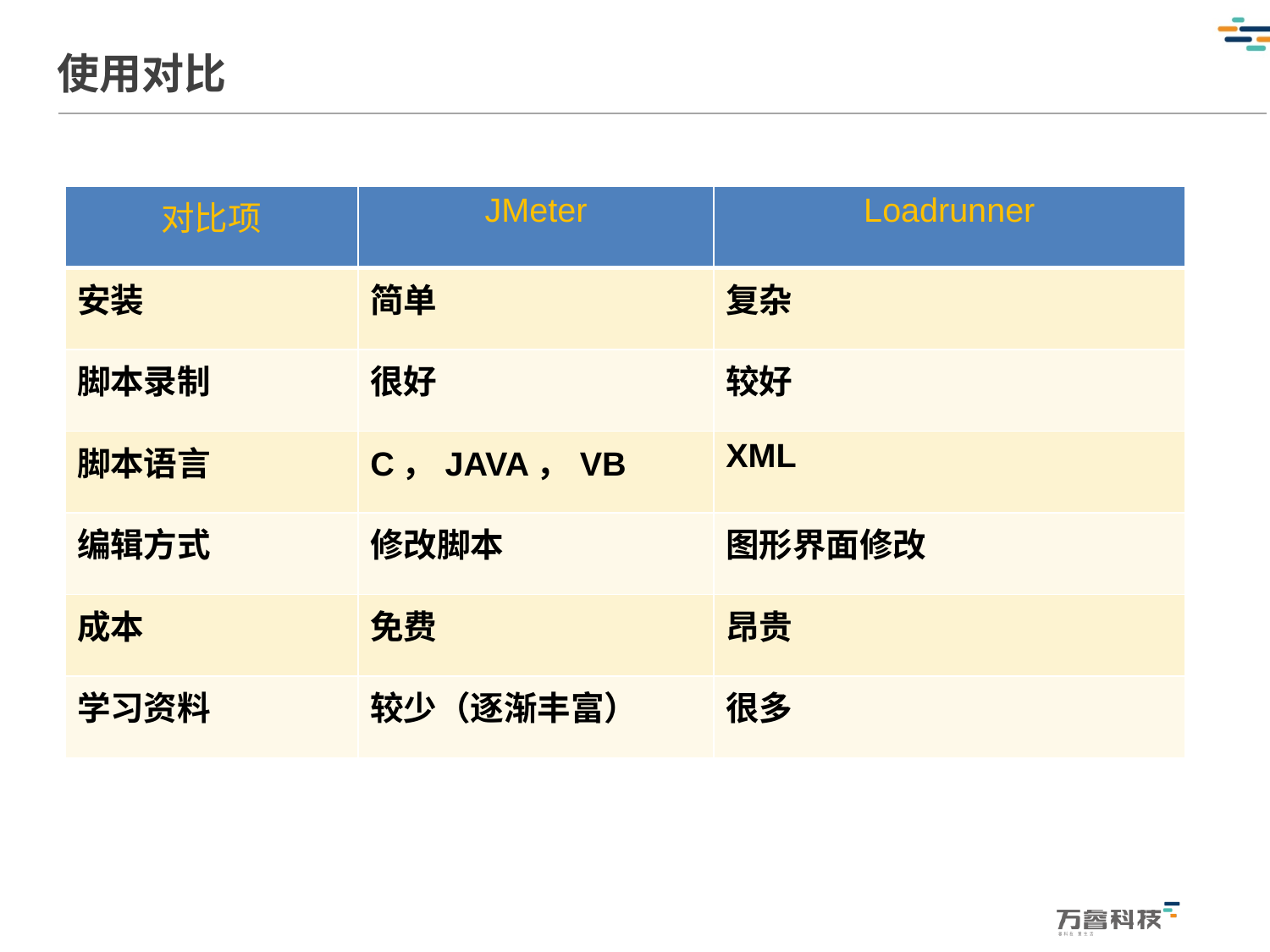

# 使用对比
| 对比项 | JMeter | Loadrunner |
| --- | --- | --- |
| 安装 | 简单 | 复杂 |
| 脚本录制 | 很好 | 较好 |
| 脚本语言 | C，JAVA，VB | XML |
| 编辑方式 | 修改脚本 | 图形界面修改 |
| 成本 | 免费 | 昂贵 |
| 学习资料 | 较少（逐渐丰富） | 很多 |